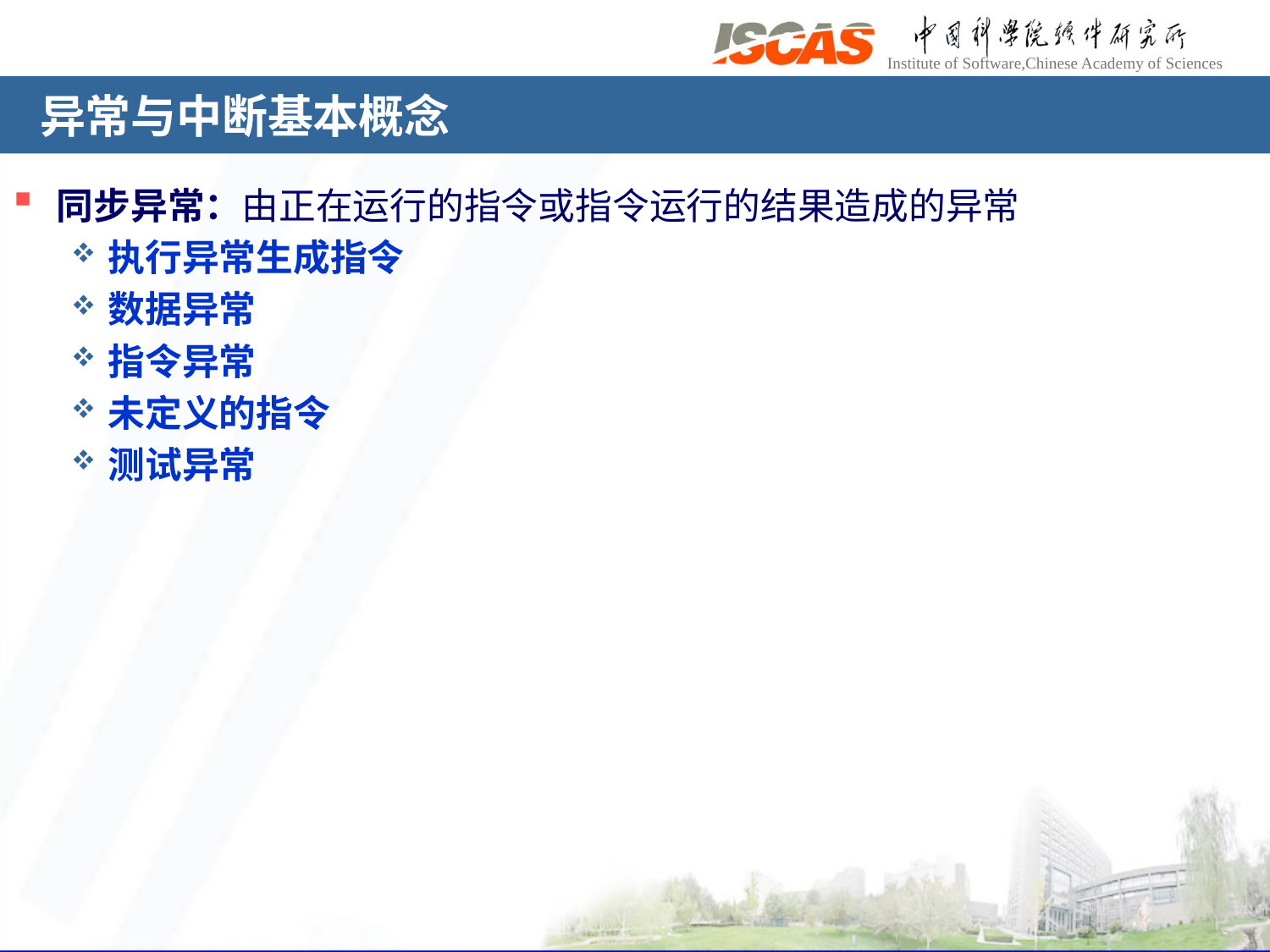

# 异常与中断基本概念
同步异常：由正在运行的指令或指令运行的结果造成的异常
执行异常生成指令
数据异常
指令异常
未定义的指令
测试异常